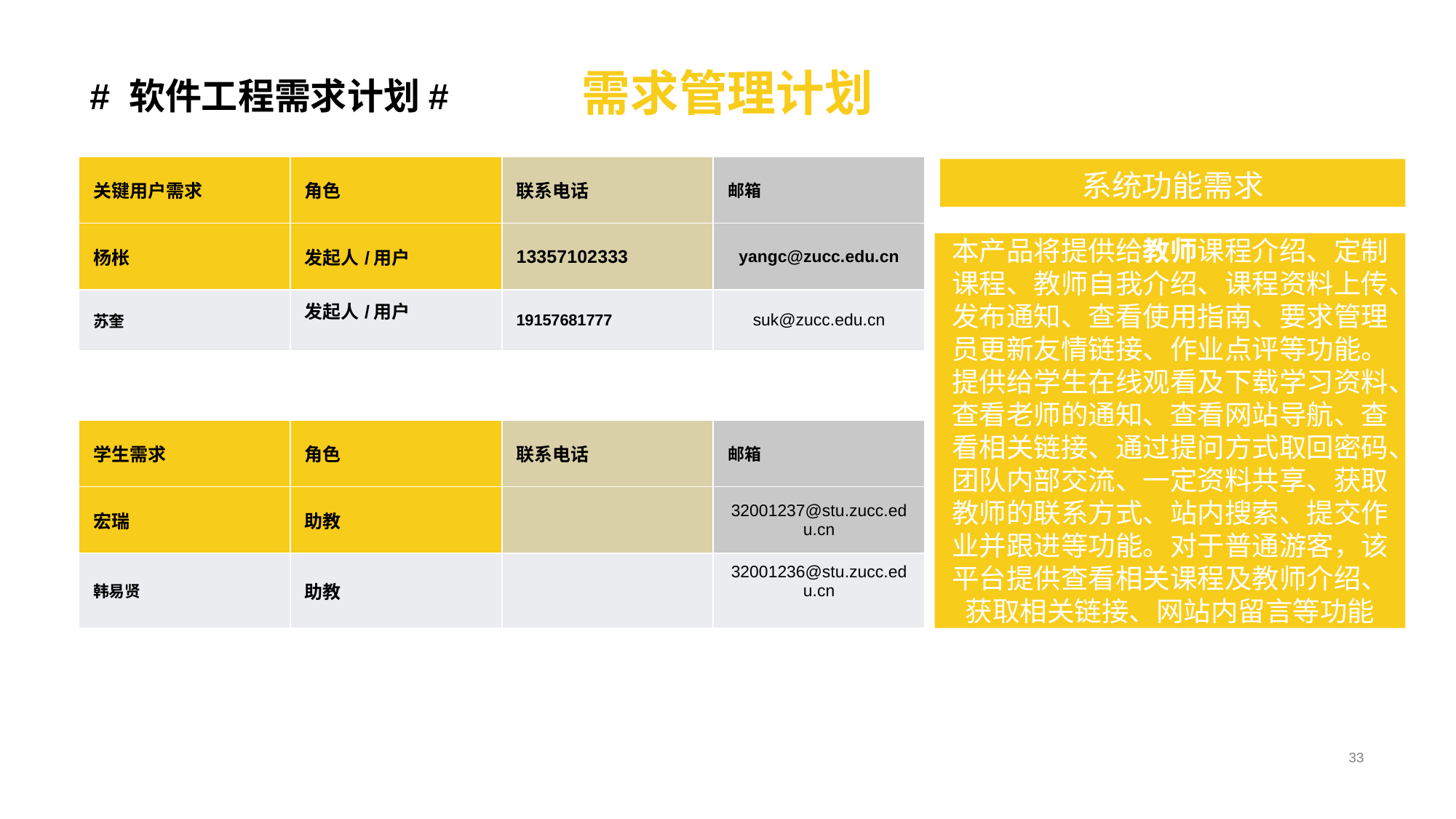

# # 软件工程需求计划#
需求管理计划
| 关键用户需求 | 角色 | 联系电话 | 邮箱 |
| --- | --- | --- | --- |
| 杨枨 | 发起人/用户 | 13357102333 | yangc@zucc.edu.cn |
| 苏奎 | 发起人/用户 | 19157681777 | suk@zucc.edu.cn |

系统功能需求
本产品将提供给教师课程介绍、定制课程、教师自我介绍、课程资料上传、发布通知、查看使用指南、要求管理员更新友情链接、作业点评等功能。提供给学生在线观看及下载学习资料、查看老师的通知、查看网站导航、查看相关链接、通过提问方式取回密码、团队内部交流、一定资料共享、获取教师的联系方式、站内搜索、提交作业并跟进等功能。对于普通游客，该平台提供查看相关课程及教师介绍、获取相关链接、网站内留言等功能
| 学生需求 | 角色 | 联系电话 | 邮箱 |
| --- | --- | --- | --- |
| 宏瑞 | 助教 |  | 32001237@stu.zucc.edu.cn |
| 韩易贤 | 助教 |  | 32001236@stu.zucc.edu.cn |
33